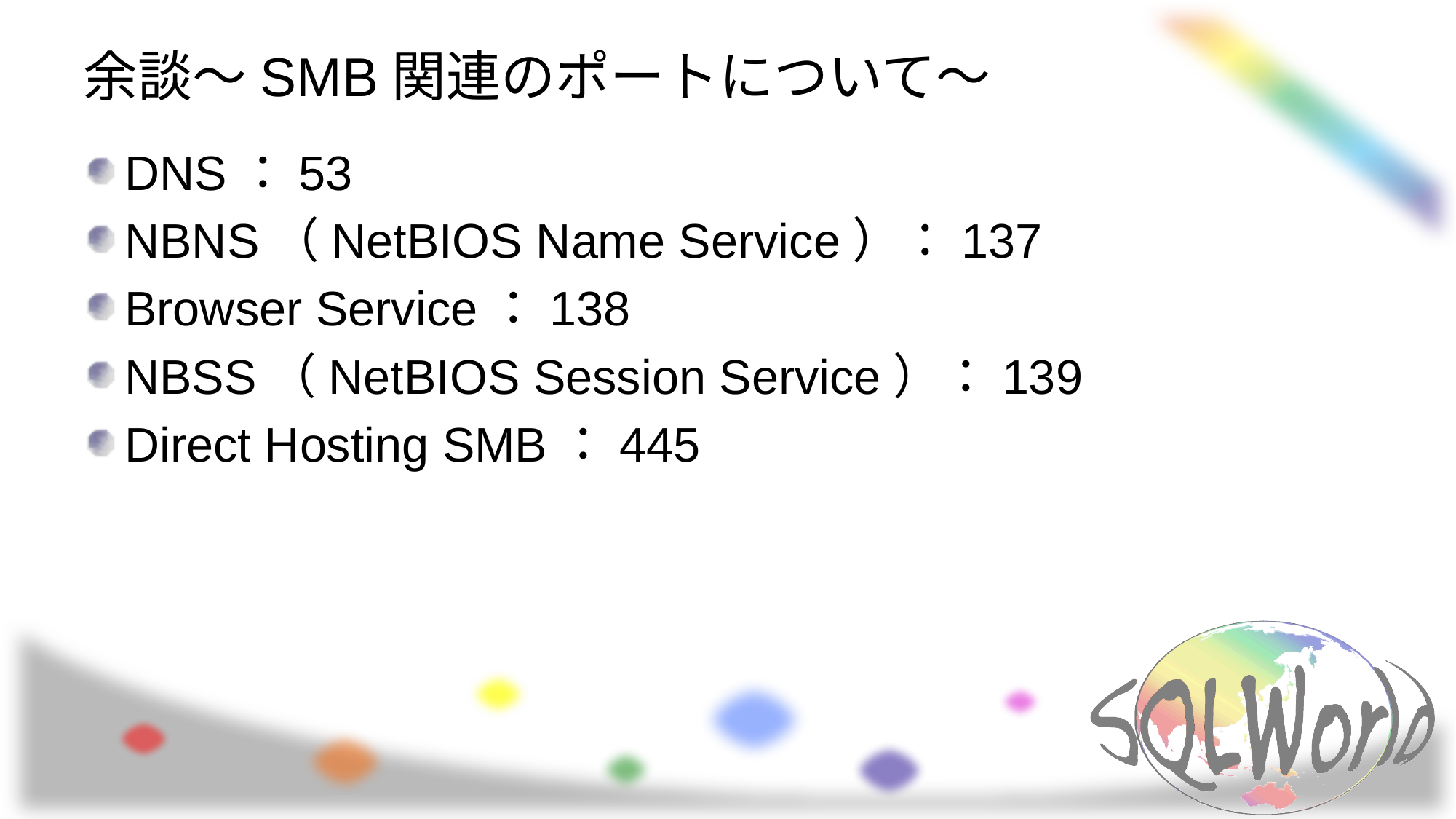

# 余談～SMB関連のポートについて～
DNS：53
NBNS（NetBIOS Name Service）：137
Browser Service：138
NBSS（NetBIOS Session Service）：139
Direct Hosting SMB：445